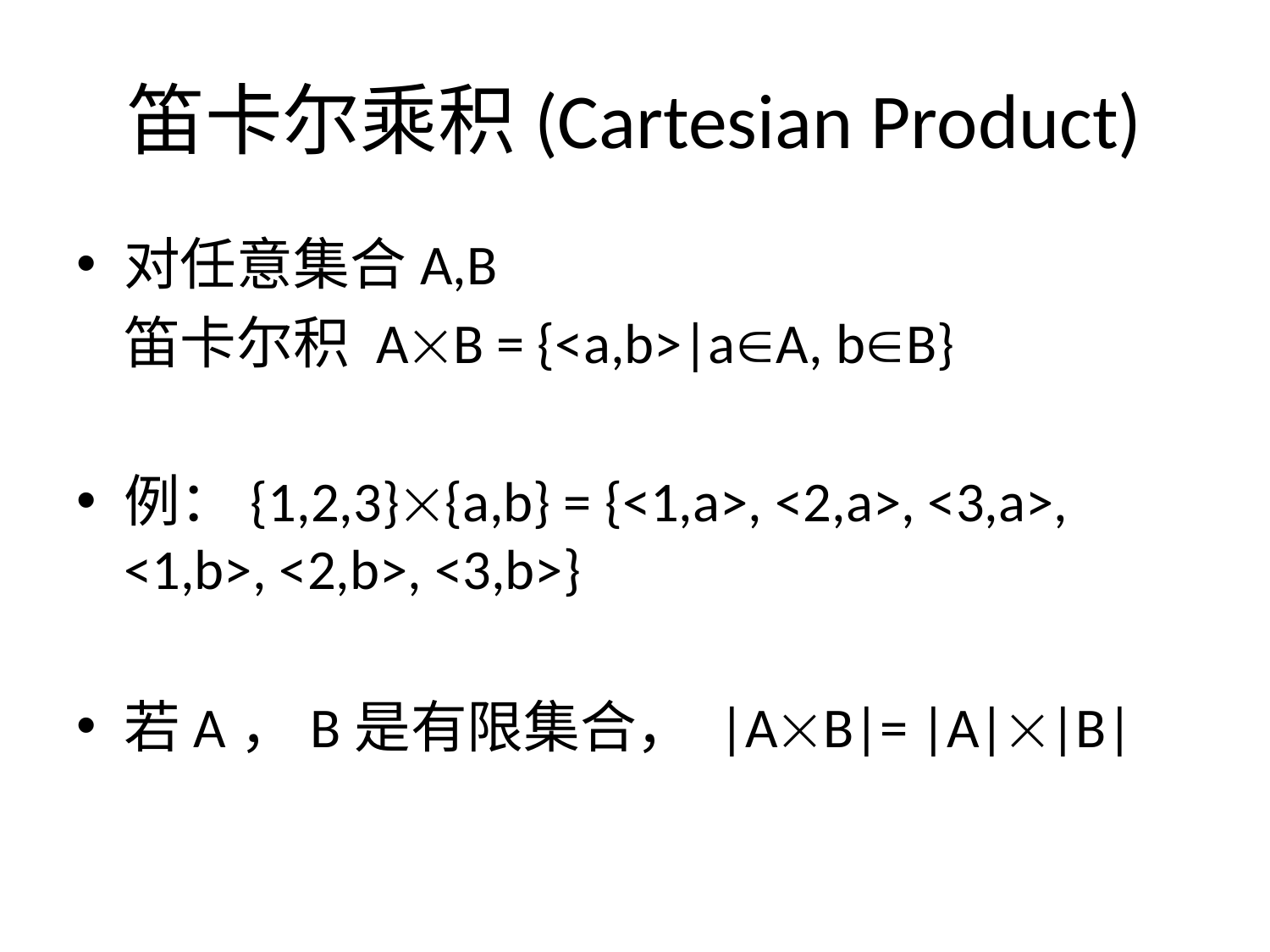

# 笛卡尔乘积(Cartesian Product)
对任意集合A,B
	笛卡尔积 A×B = {<a,b>|a∈A, b∈B}

例：{1,2,3}×{a,b} = {<1,a>, <2,a>, <3,a>, <1,b>, <2,b>, <3,b>}

若A，B是有限集合， |A×B|= |A|×|B|